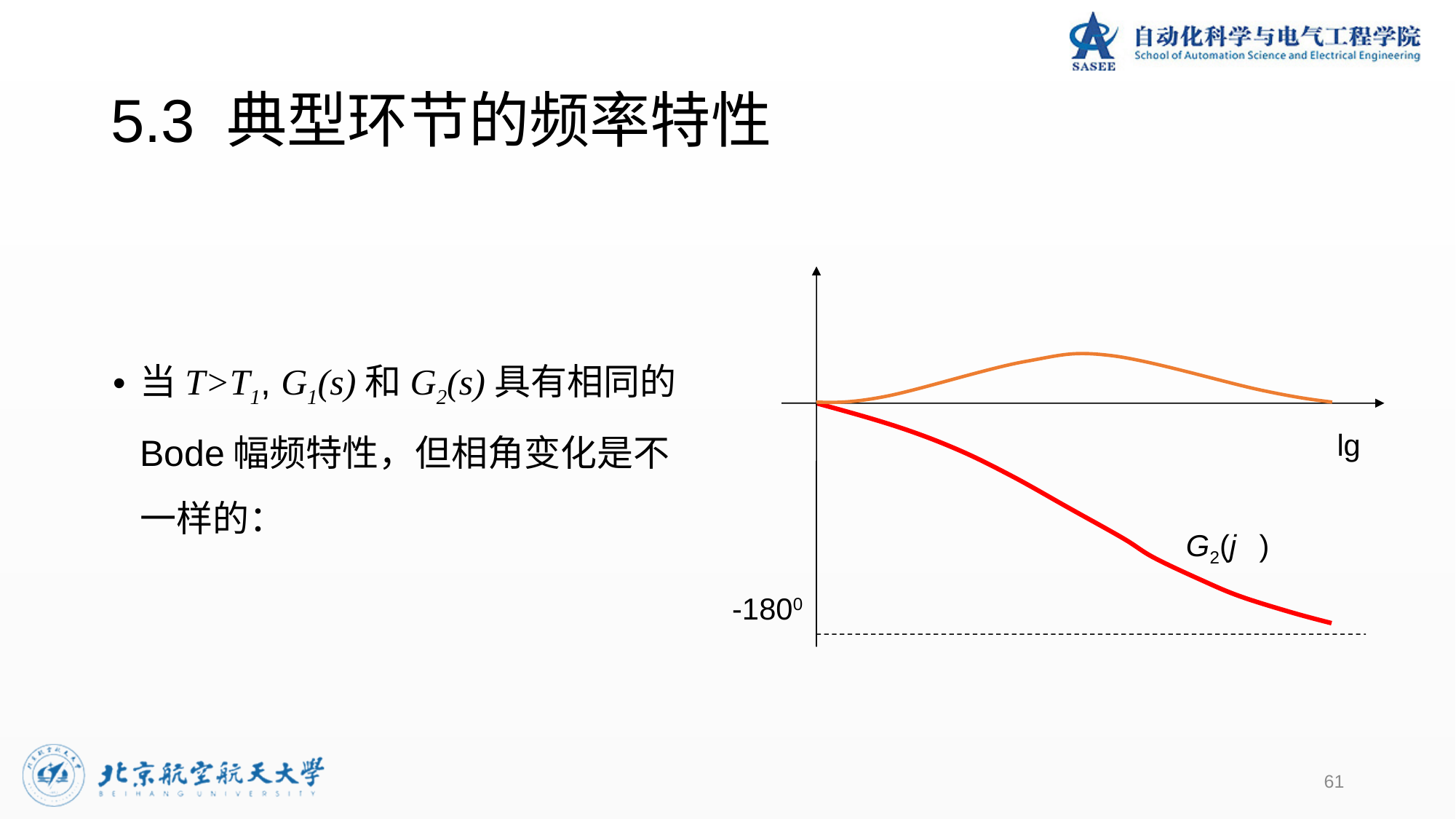

# 5.3 典型环节的频率特性

lgω

当T>T1, G1(s)和G2(s)具有相同的Bode幅频特性，但相角变化是不一样的：
G2(jω)
-1800

61